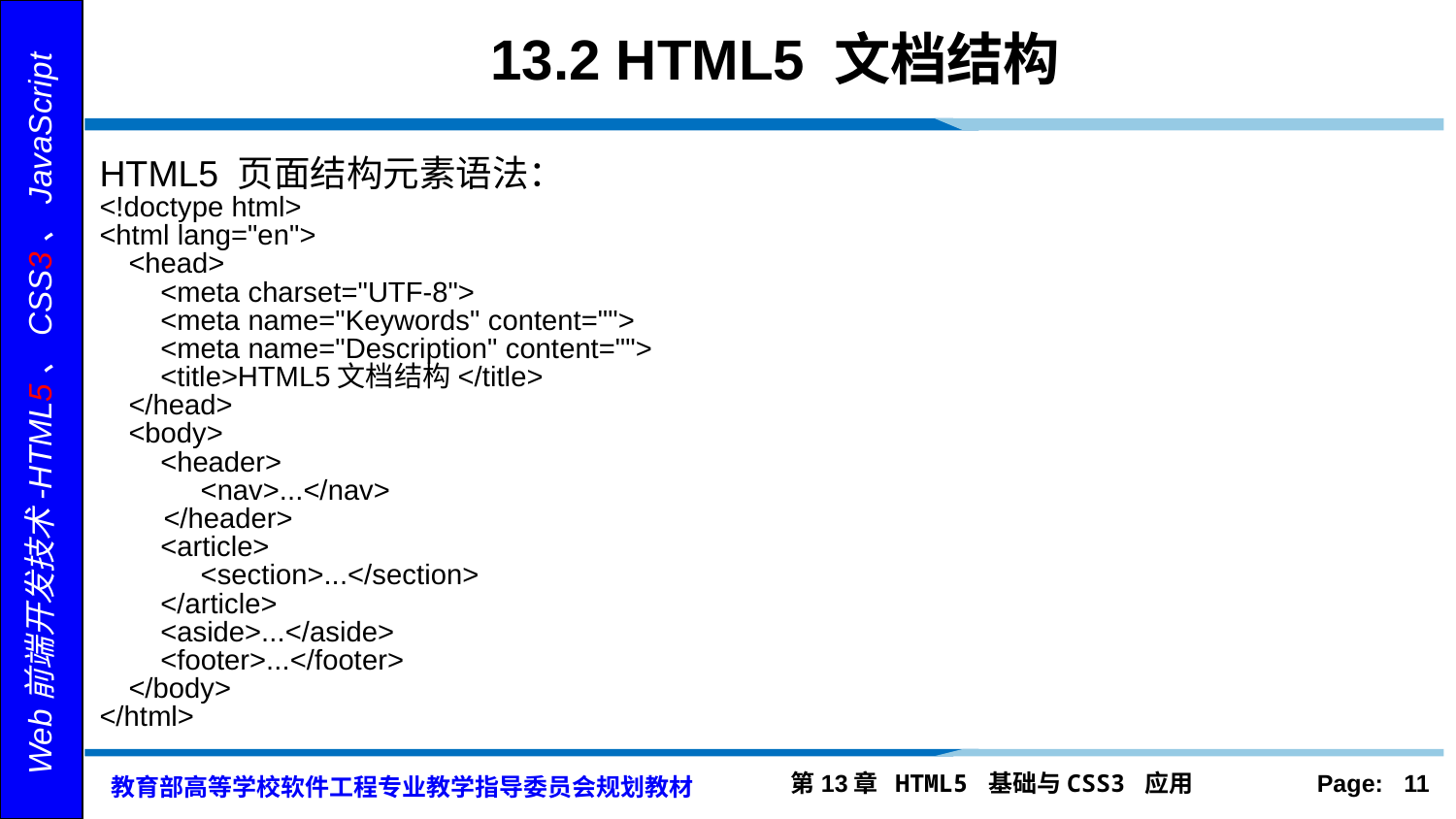

# 13.2 HTML5 文档结构
HTML5 页面结构元素语法：
<!doctype html>
<html lang="en">
	<head>
	    <meta charset="UTF-8">
	    <meta name="Keywords" content="">
	    <meta name="Description" content="">
	    <title>HTML5文档结构</title>
	</head>
	<body>
	    <header>
	         <nav>...</nav>
        </header>
	    <article>
	         <section>...</section>
	    </article>
	    <aside>...</aside>
	    <footer>...</footer>
	</body>
</html>